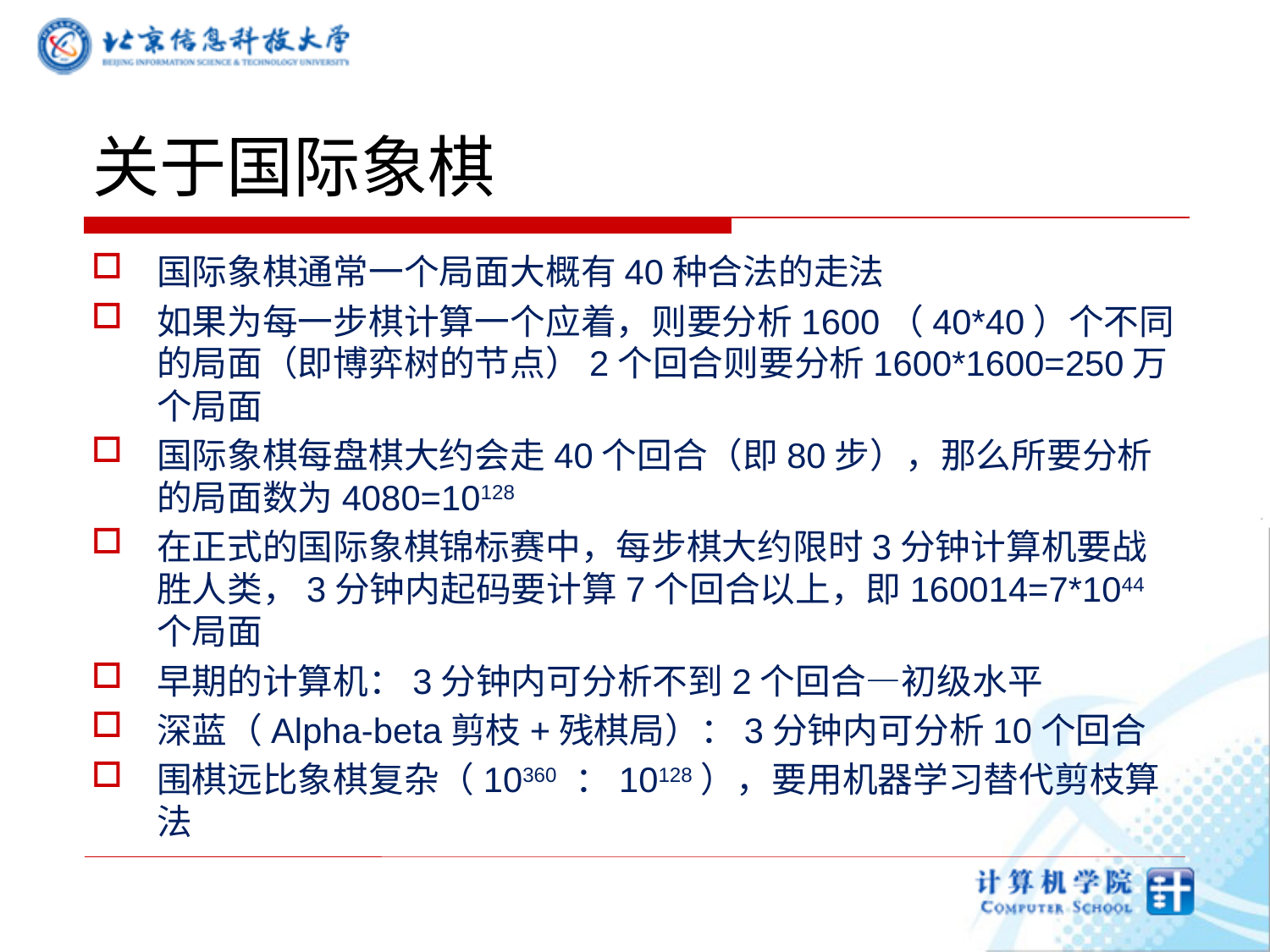

# 关于国际象棋
国际象棋通常一个局面大概有40种合法的走法
如果为每一步棋计算一个应着，则要分析1600（40*40）个不同的局面（即博弈树的节点）2个回合则要分析1600*1600=250万个局面
国际象棋每盘棋大约会走40个回合（即80步），那么所要分析的局面数为4080=10128
在正式的国际象棋锦标赛中，每步棋大约限时3分钟计算机要战胜人类，3分钟内起码要计算7个回合以上，即160014=7*1044个局面
早期的计算机：3分钟内可分析不到2个回合—初级水平
深蓝（Alpha-beta剪枝+残棋局）：3分钟内可分析10个回合
围棋远比象棋复杂（10360 ：10128），要用机器学习替代剪枝算法